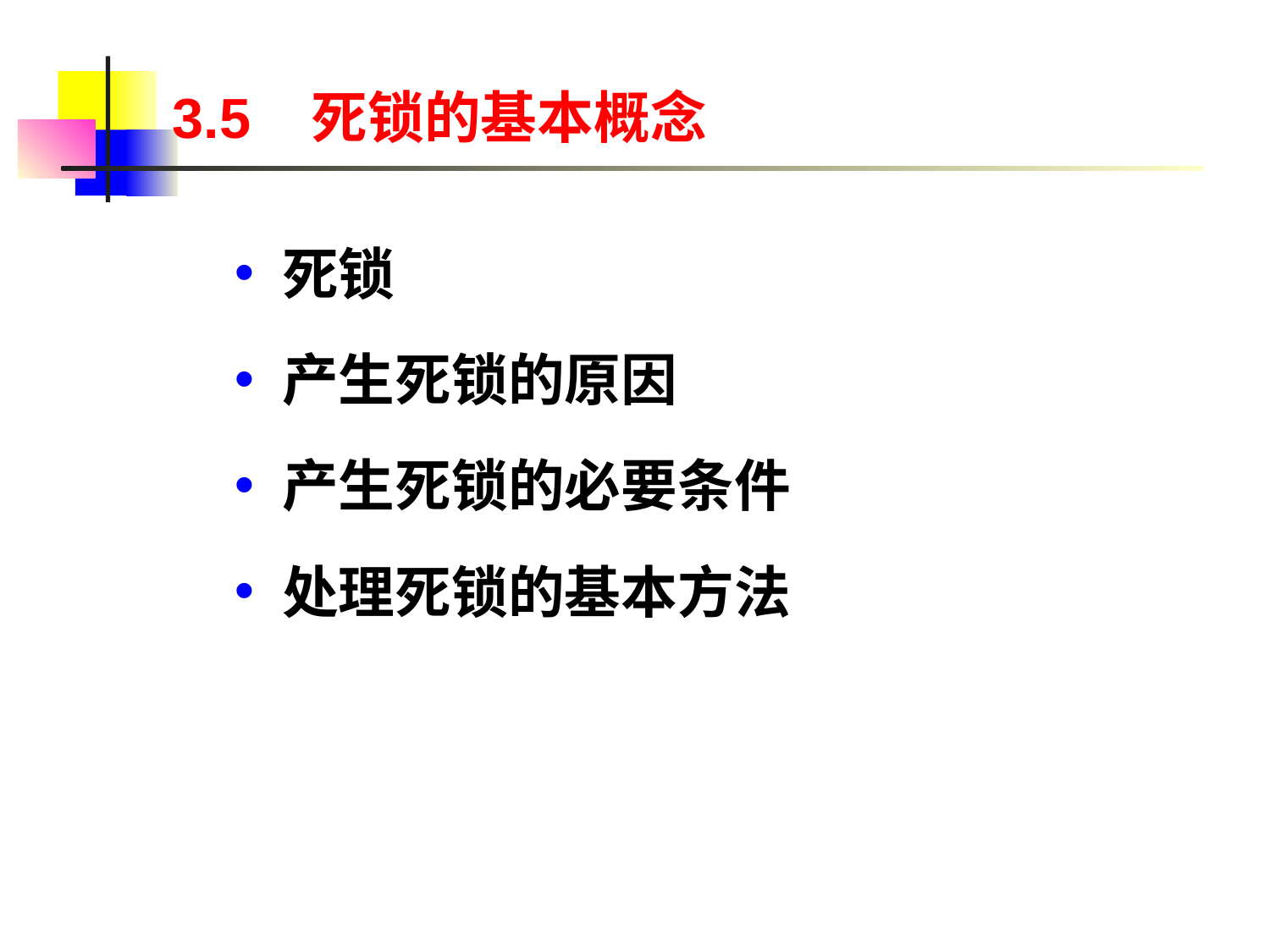

# 3.5   死锁的基本概念
死锁
产生死锁的原因
产生死锁的必要条件
处理死锁的基本方法